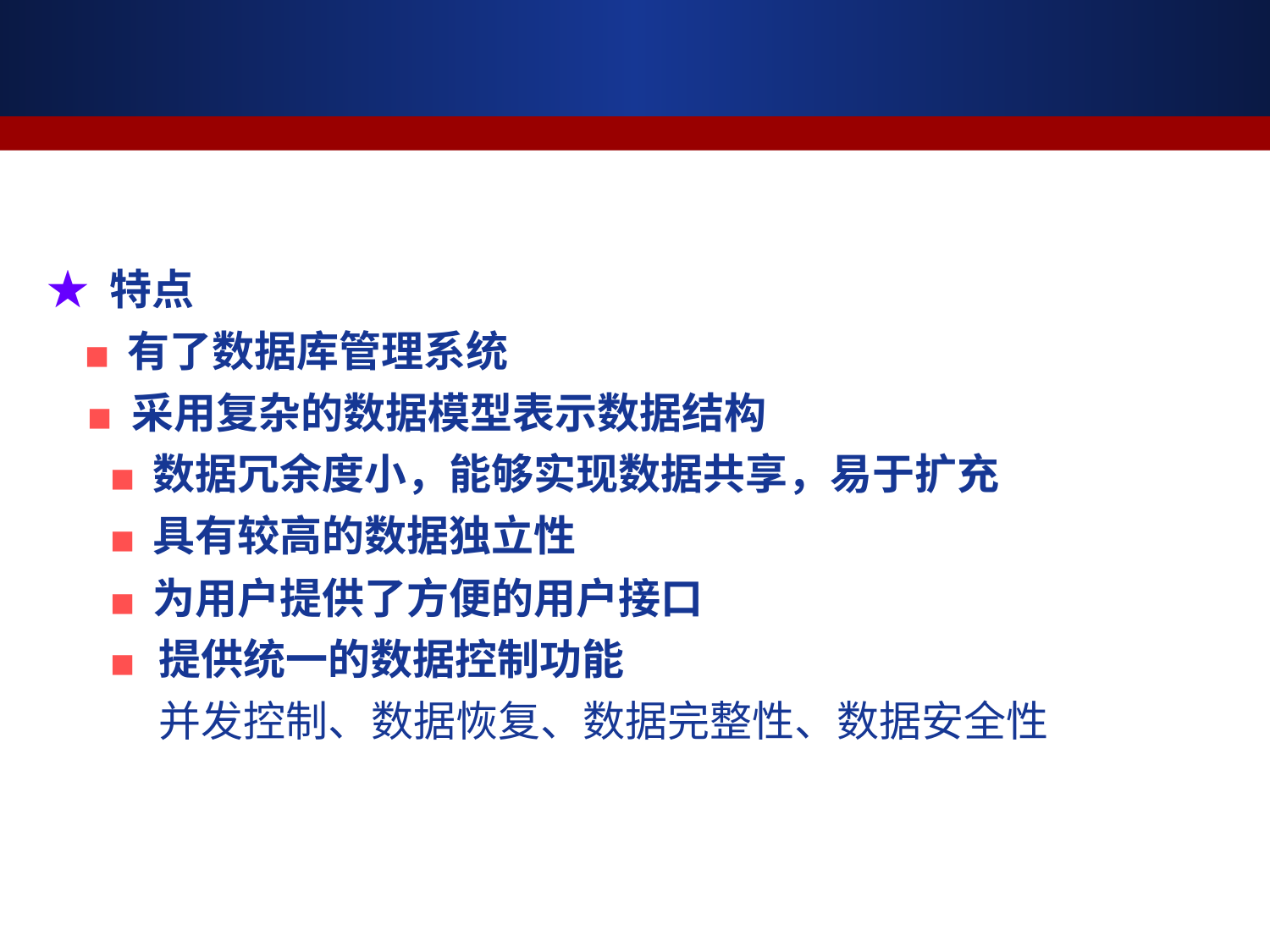

★ 特点
    ■  有了数据库管理系统
       ■ 采用复杂的数据模型表示数据结构
■  数据冗余度小，能够实现数据共享，易于扩充
■  具有较高的数据独立性
■  为用户提供了方便的用户接口
■   提供统一的数据控制功能
    并发控制、数据恢复、数据完整性、数据安全性